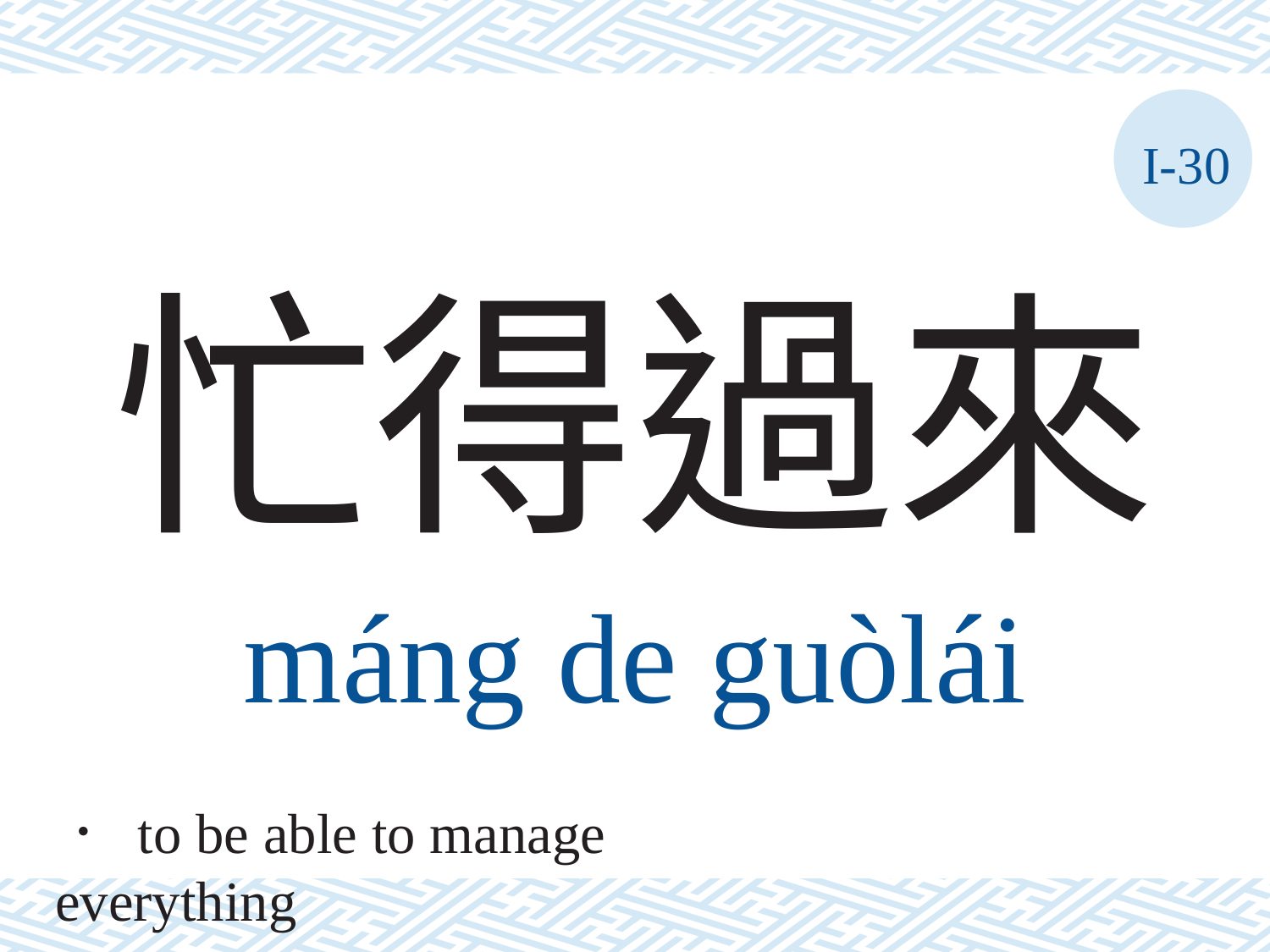

I-30
# 忙得過來
máng	de	guòlái
． to be able to manage everything